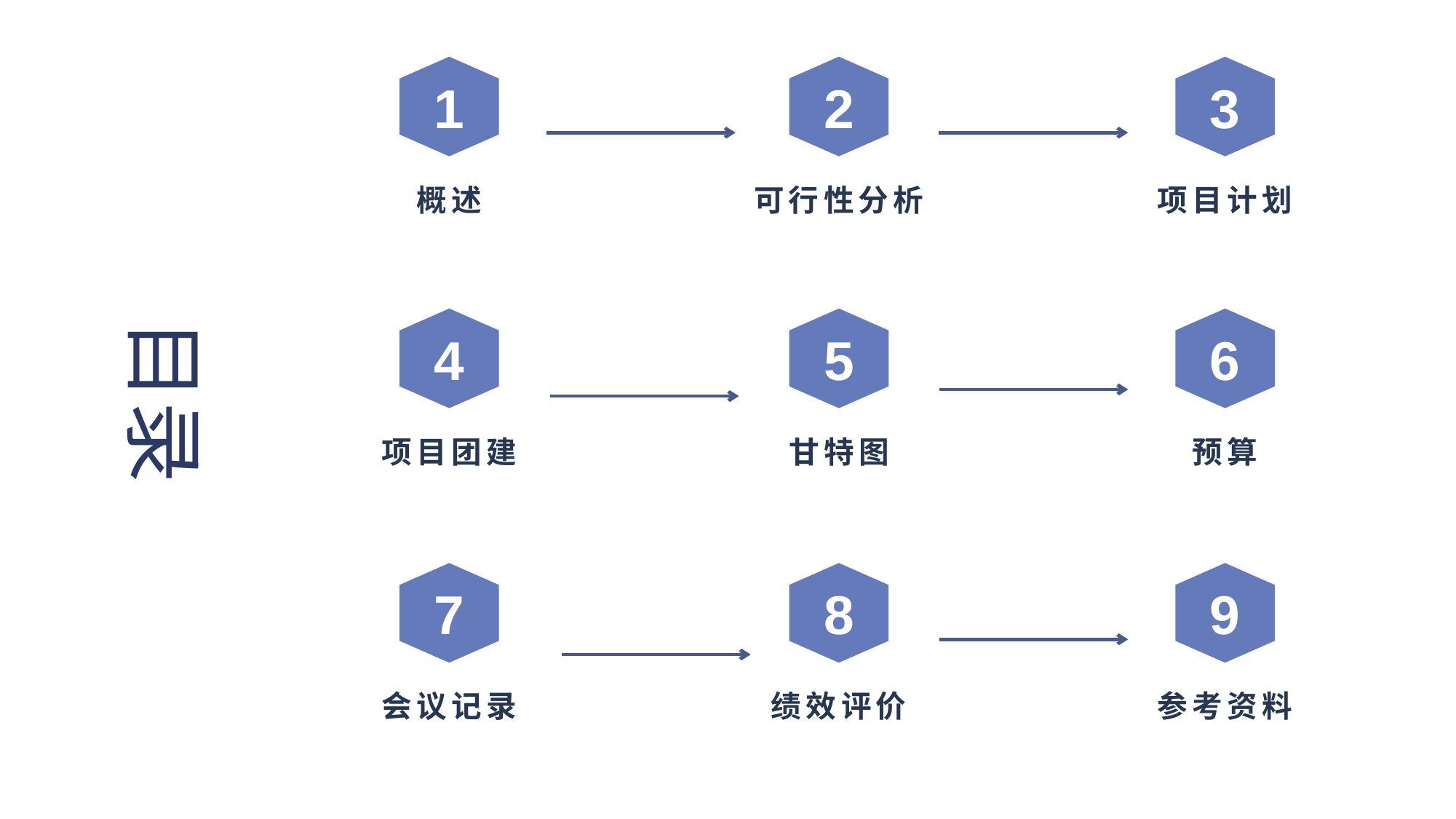

1
概述
2
可行性分析
3
项目计划
目录
4
项目团建
5
甘特图
6
预算
7
会议记录
8
绩效评价
9
参考资料